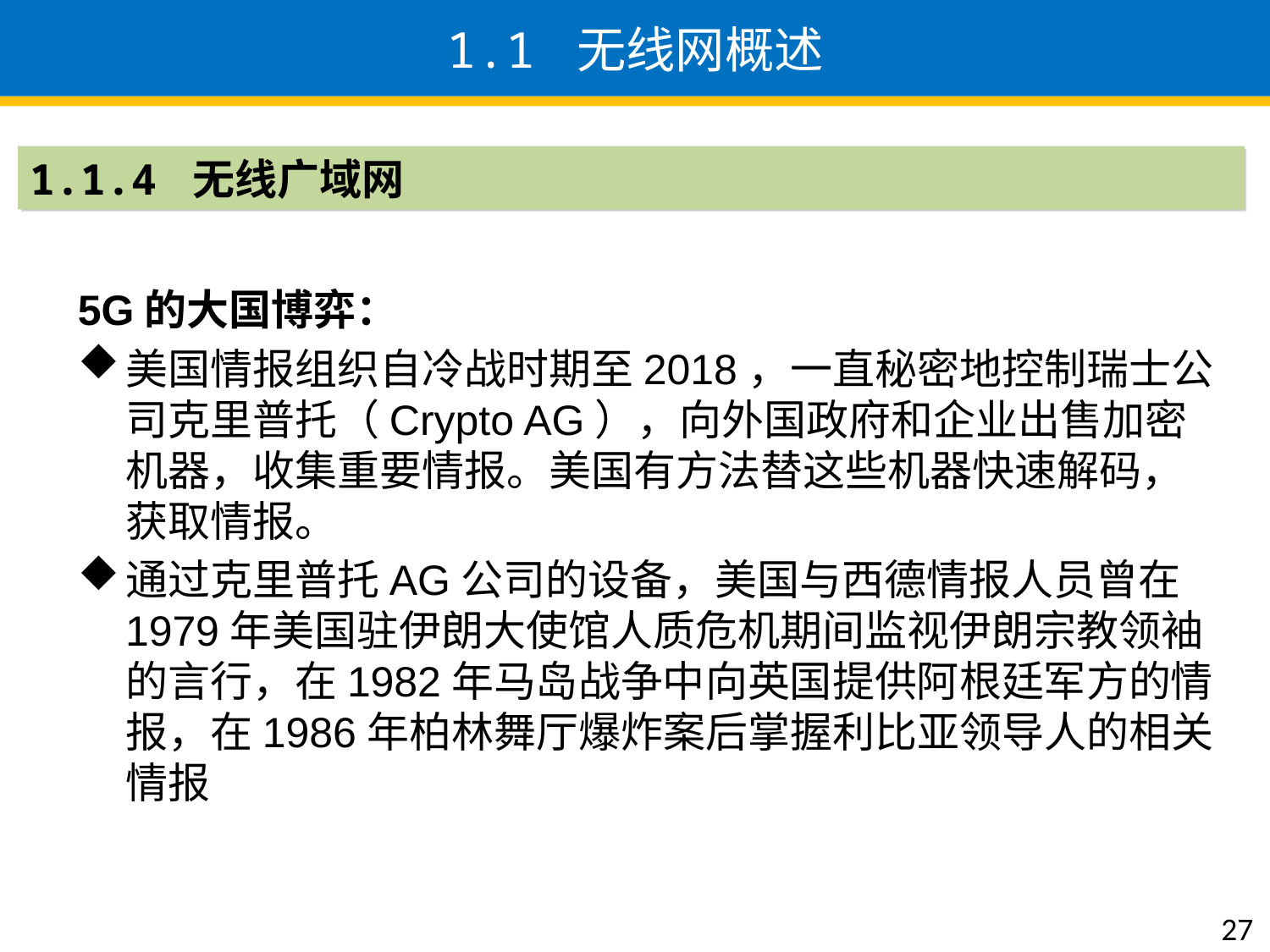

# 1.1 无线网概述
1.1.4 无线广域网
5G的大国博弈：
美国情报组织自冷战时期至2018，一直秘密地控制瑞士公司克里普托（Crypto AG），向外国政府和企业出售加密机器，收集重要情报。美国有方法替这些机器快速解码，获取情报。
通过克里普托AG公司的设备，美国与西德情报人员曾在1979年美国驻伊朗大使馆人质危机期间监视伊朗宗教领袖的言行，在1982年马岛战争中向英国提供阿根廷军方的情报，在1986年柏林舞厅爆炸案后掌握利比亚领导人的相关情报

27